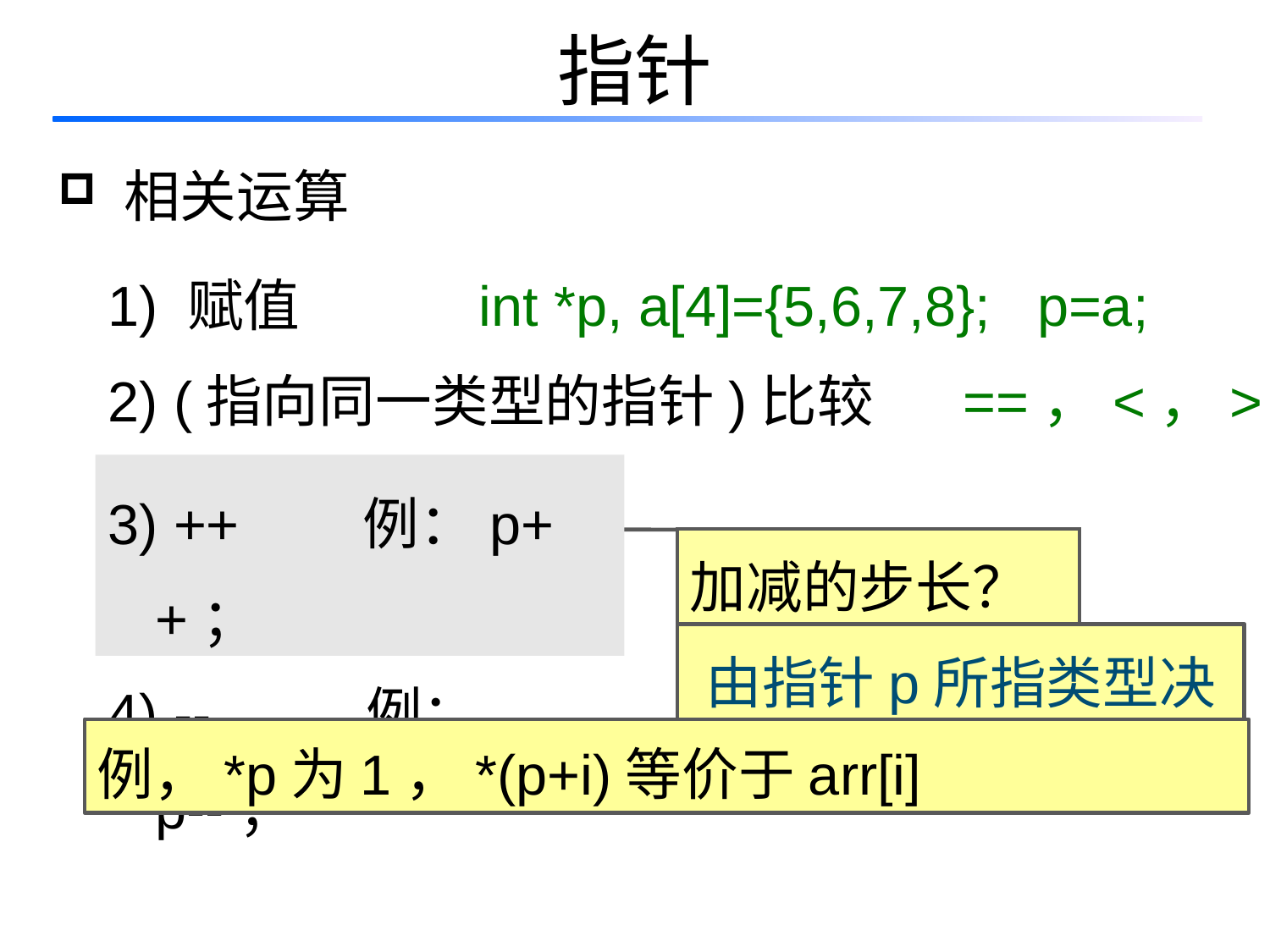

# 指针

 相关运算
1) 赋值             int *p, a[4]={5,6,7,8};   p=a;

2) (指向同一类型的指针)比较      ==，<，>
3) ++       例：p++；
4) --         例：p--；
加减的步长？
由指针p所指类型决定
例，*p为1，*(p+i)等价于arr[i]